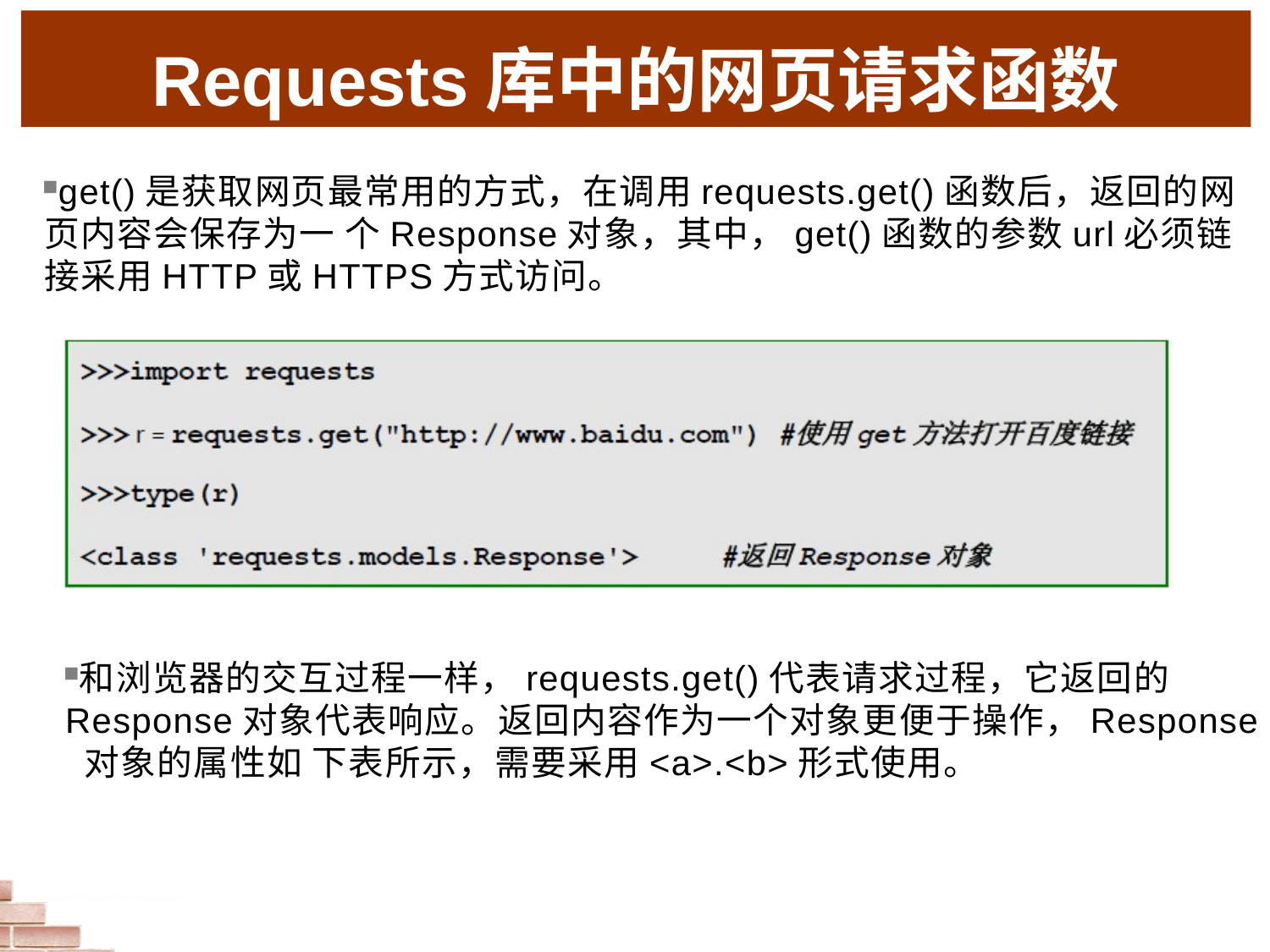

Requests库中的网页请求函数
get()是获取网页最常用的方式，在调用requests.get()函数后，返回的网页内容会保存为一 个Response对象，其中，get()函数的参数url必须链接采用HTTP或HTTPS方式访问。

和浏览器的交互过程一样，requests.get()代表请求过程，它返回的Response对象代表响应。返回内容作为一个对象更便于操作，Response  对象的属性如 下表所示，需要采用<a>.<b>形式使用。